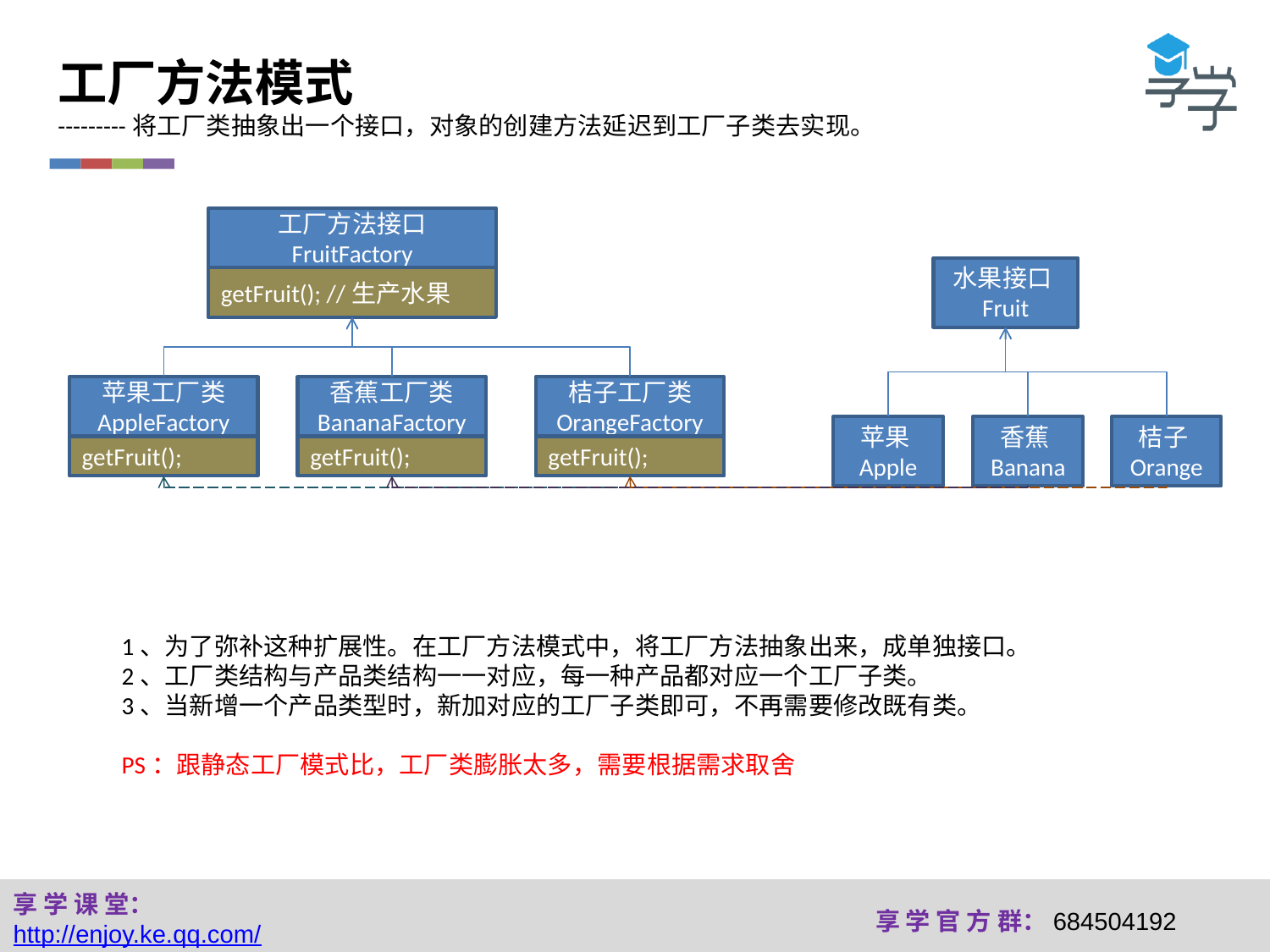

工厂方法模式
---------将工厂类抽象出一个接口，对象的创建方法延迟到工厂子类去实现。

工厂方法接口
FruitFactory
水果接口Fruit
getFruit(); //生产水果
苹果工厂类
AppleFactory
香蕉工厂类
BananaFactory
桔子工厂类
OrangeFactory
苹果Apple
香蕉Banana
桔子Orange
getFruit();
getFruit();
getFruit();
1、为了弥补这种扩展性。在工厂方法模式中，将工厂方法抽象出来，成单独接口。
2、工厂类结构与产品类结构一一对应，每一种产品都对应一个工厂子类。
3、当新增一个产品类型时，新加对应的工厂子类即可，不再需要修改既有类。

PS：跟静态工厂模式比，工厂类膨胀太多，需要根据需求取舍